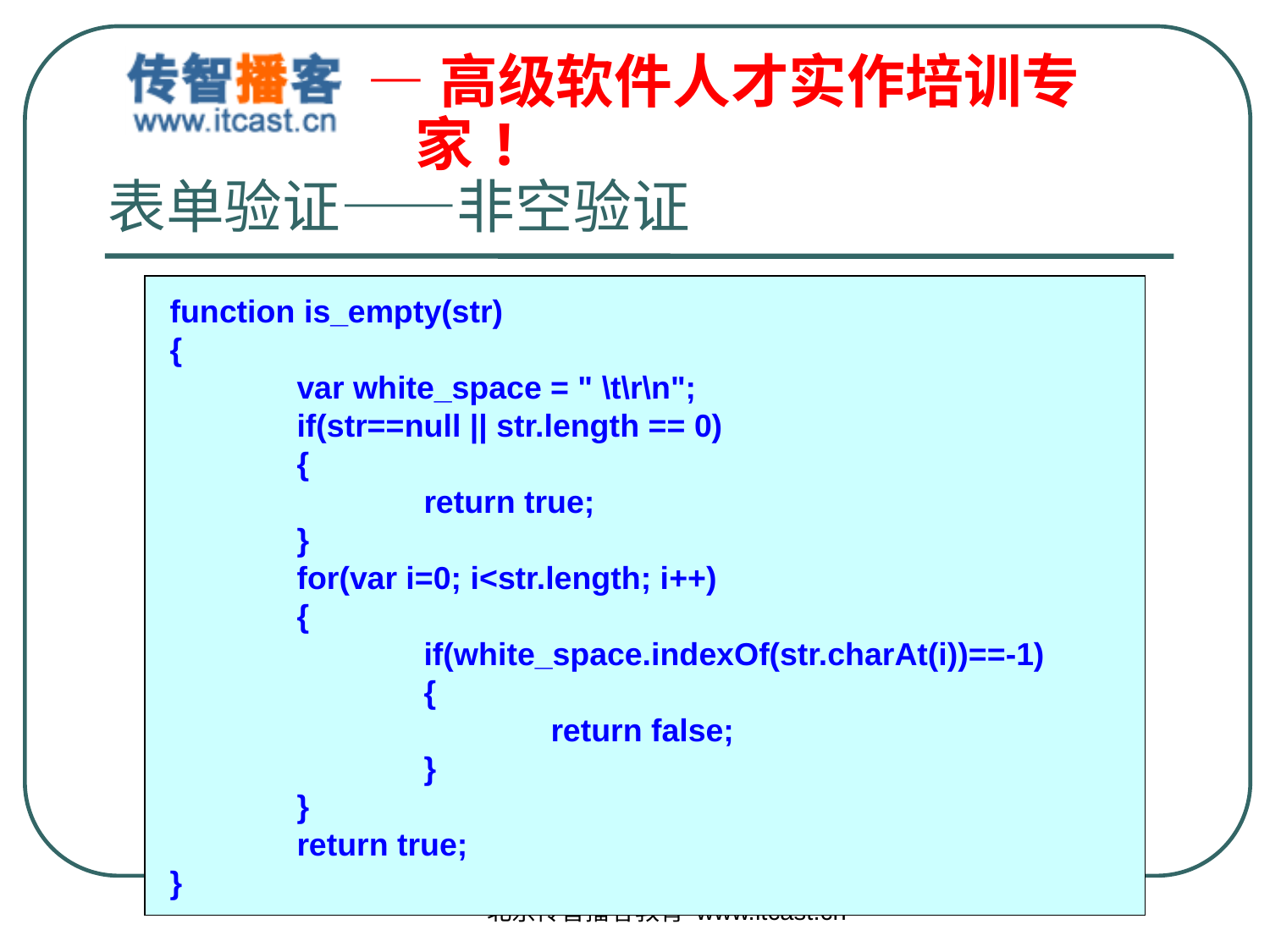

# 表单验证——非空验证
function is_empty(str)
{
	var white_space = " \t\r\n";
	if(str==null || str.length == 0)
	{
		return true;
	}
	for(var i=0; i<str.length; i++)
	{
		if(white_space.indexOf(str.charAt(i))==-1)
		{
			return false;
		}
	}
	return true;
}